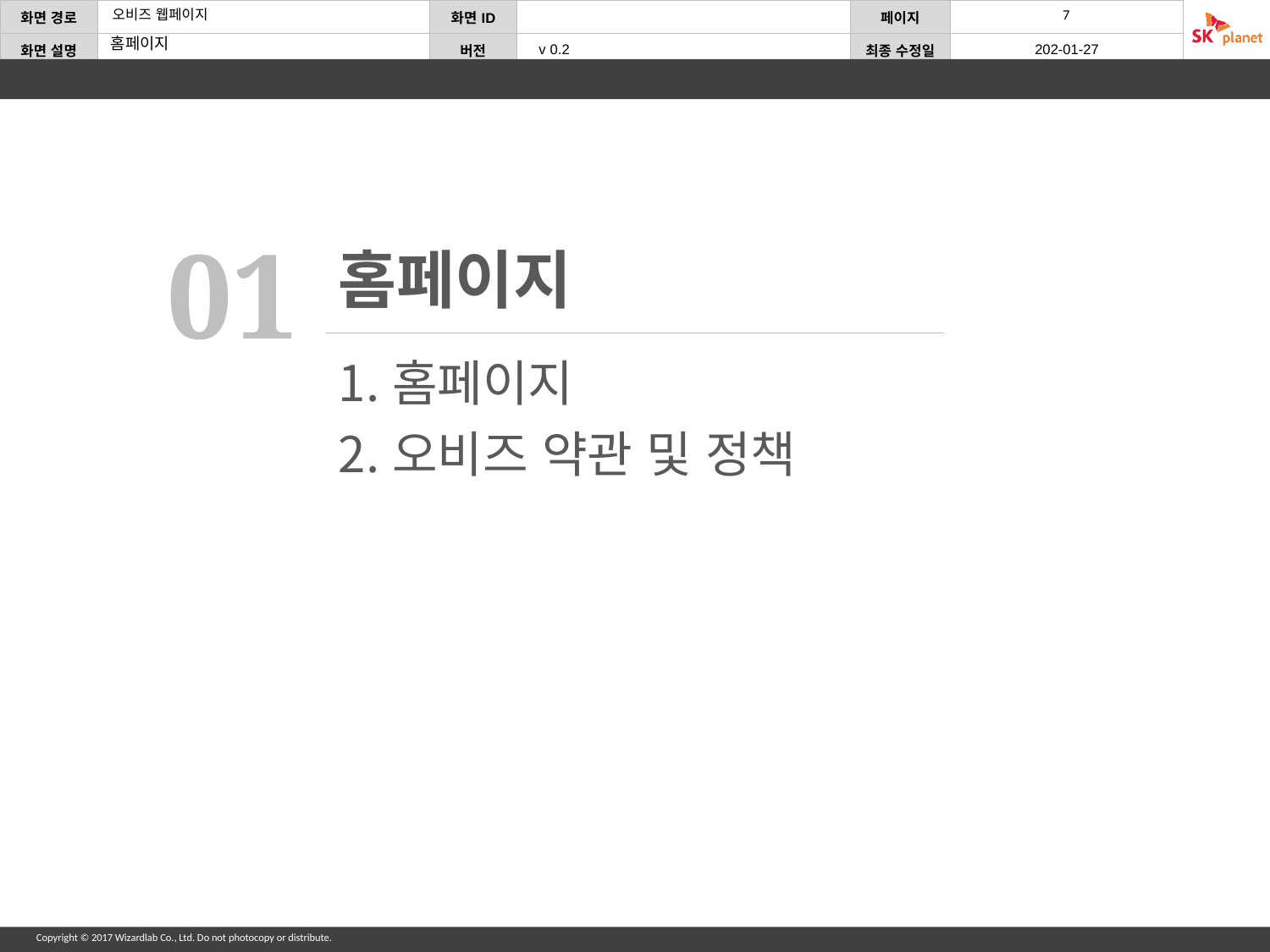

홈페이지
01
홈페이지
홈페이지
오비즈 약관 및 정책